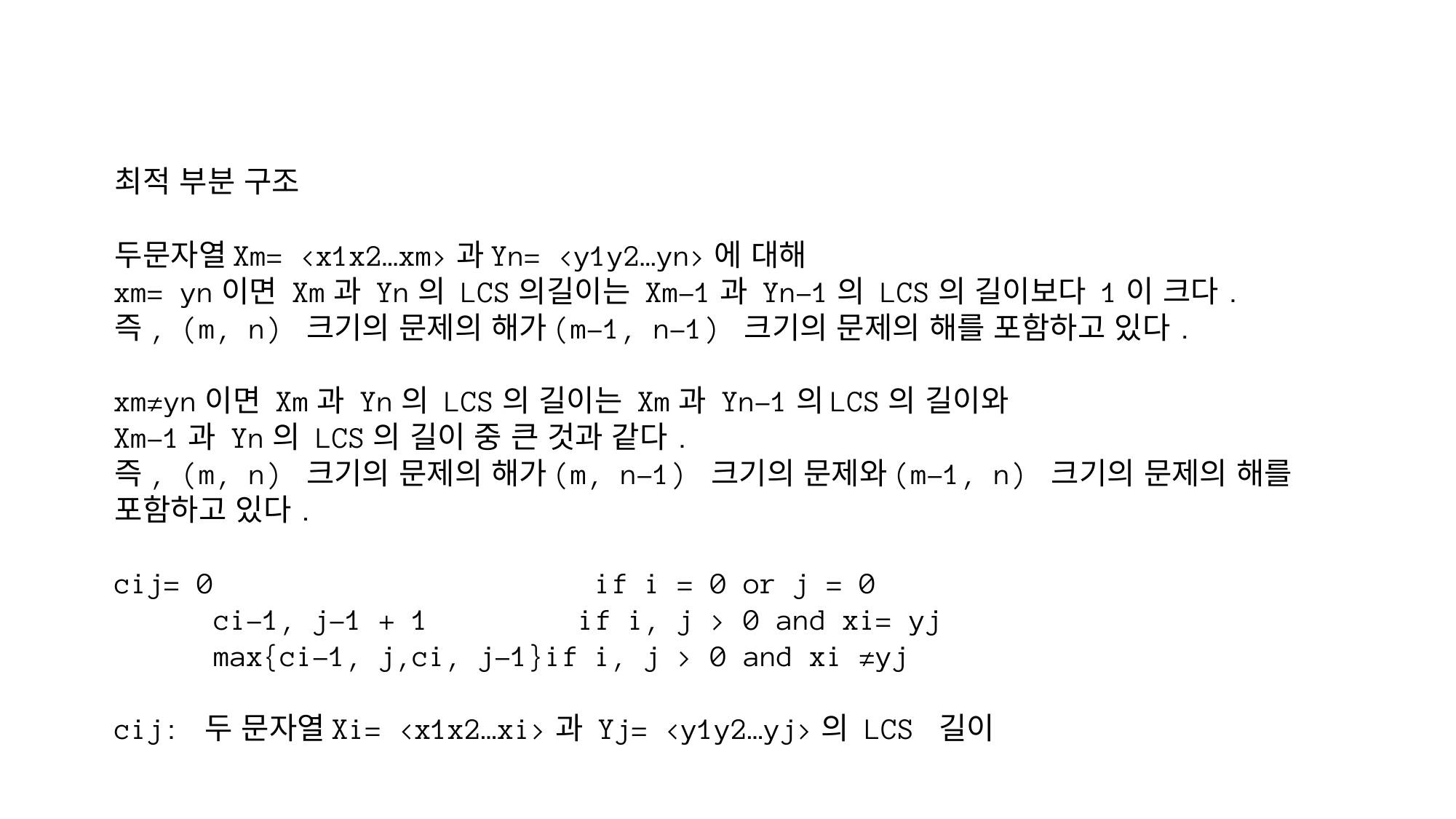

최적 부분 구조

두문자열Xm= <x1x2…xm>과Yn= <y1y2…yn>에 대해
xm= yn이면 Xm과 Yn의 LCS의길이는 Xm-1과 Yn-1의 LCS의 길이보다 1이 크다.
즉, (m, n) 크기의 문제의 해가(m-1, n-1) 크기의 문제의 해를 포함하고 있다.

xm≠yn이면 Xm과 Yn의 LCS의 길이는 Xm과 Yn-1의LCS의 길이와
Xm-1과 Yn의 LCS의 길이 중 큰 것과 같다.
즉, (m, n) 크기의 문제의 해가(m, n-1) 크기의 문제와(m-1, n) 크기의 문제의 해를
포함하고 있다.

cij= 0                       if i = 0 or j = 0
      ci-1, j-1 + 1         if i, j > 0 and xi= yj
      max{ci-1, j,ci, j-1}if i, j > 0 and xi ≠yj

cij: 두 문자열Xi= <x1x2…xi>과 Yj= <y1y2…yj>의 LCS 길이